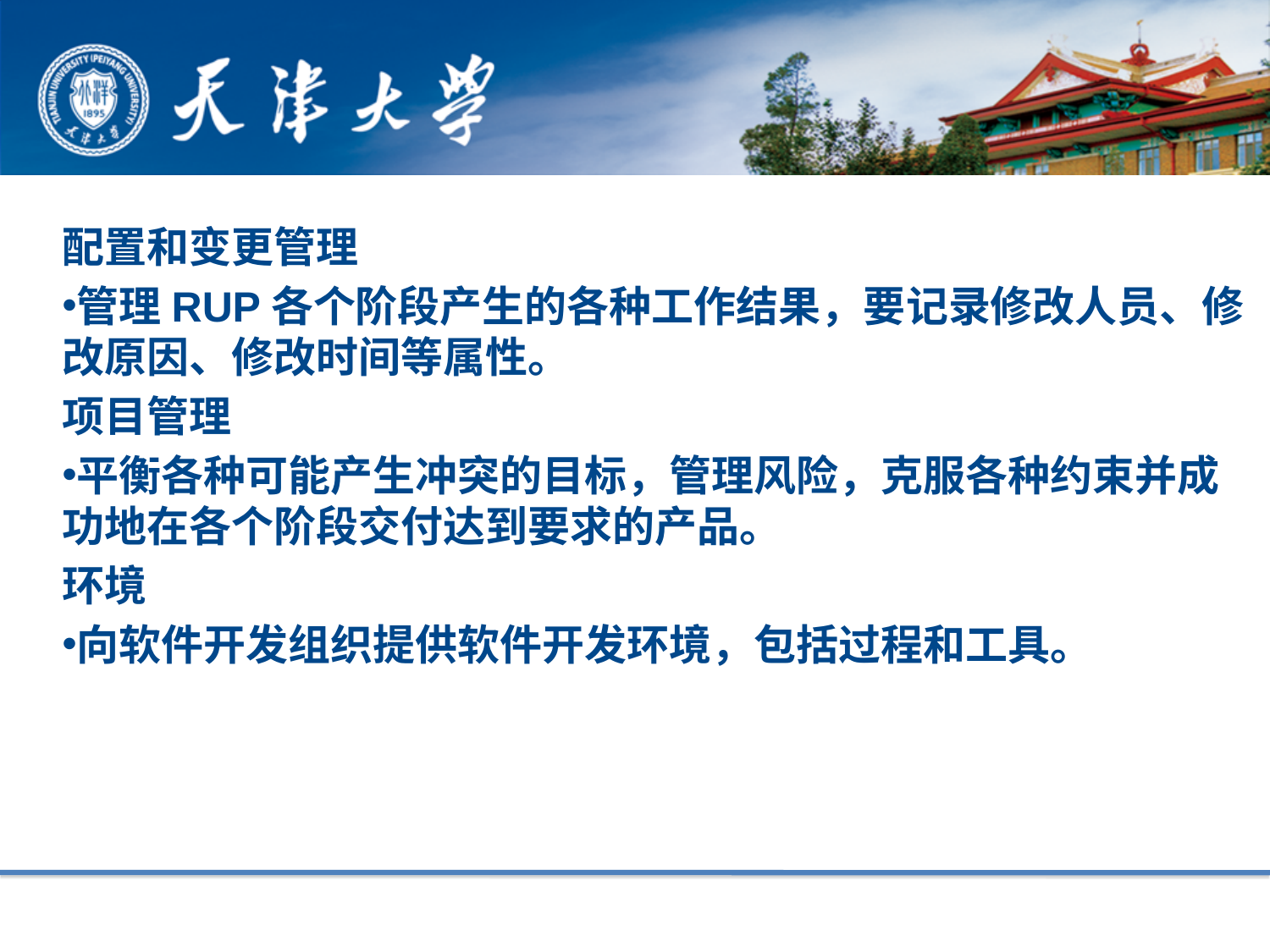

配置和变更管理
管理RUP各个阶段产生的各种工作结果，要记录修改人员、修改原因、修改时间等属性。
项目管理
平衡各种可能产生冲突的目标，管理风险，克服各种约束并成功地在各个阶段交付达到要求的产品。
环境
向软件开发组织提供软件开发环境，包括过程和工具。